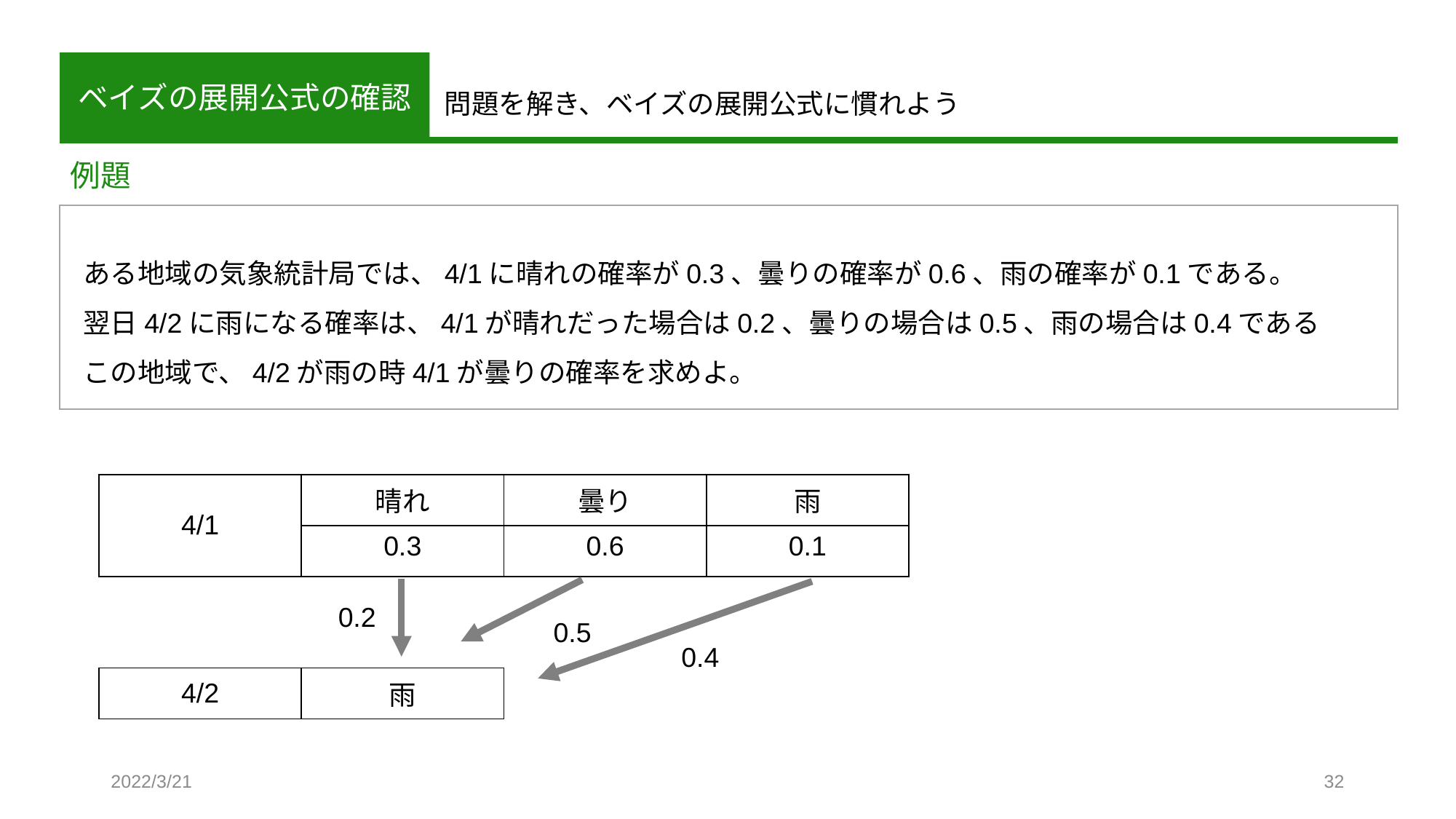

ベイズの展開公式の確認
問題を解き、ベイズの展開公式に慣れよう
例題

ある地域の気象統計局では、4/1に晴れの確率が0.3、曇りの確率が0.6、雨の確率が0.1である。
翌日4/2に雨になる確率は、4/1が晴れだった場合は0.2、曇りの場合は0.5、雨の場合は0.4である
この地域で、4/2が雨の時4/1が曇りの確率を求めよ。
| 4/1 | 晴れ | 曇り | 雨 |
| --- | --- | --- | --- |
|  | 0.3 | 0.6 | 0.1 |
0.2
0.5
0.4
| 4/2 | 雨 |
| --- | --- |
2022/3/21
32